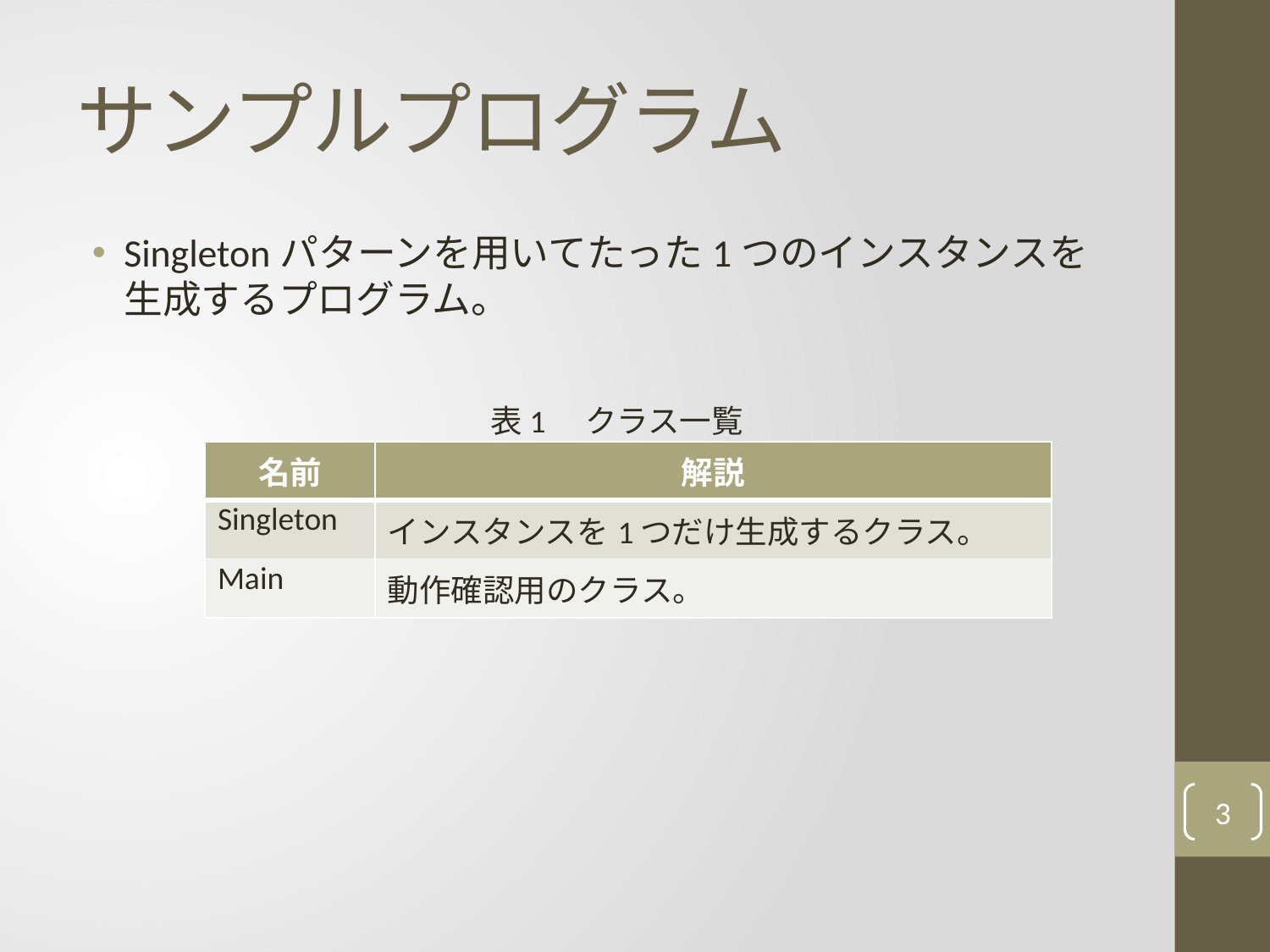

# サンプルプログラム
Singletonパターンを用いてたった1つのインスタンスを生成するプログラム。

表1　クラス一覧
| 名前 | 解説 |
| --- | --- |
| Singleton | インスタンスを1つだけ生成するクラス。 |
| Main | 動作確認用のクラス。 |
3